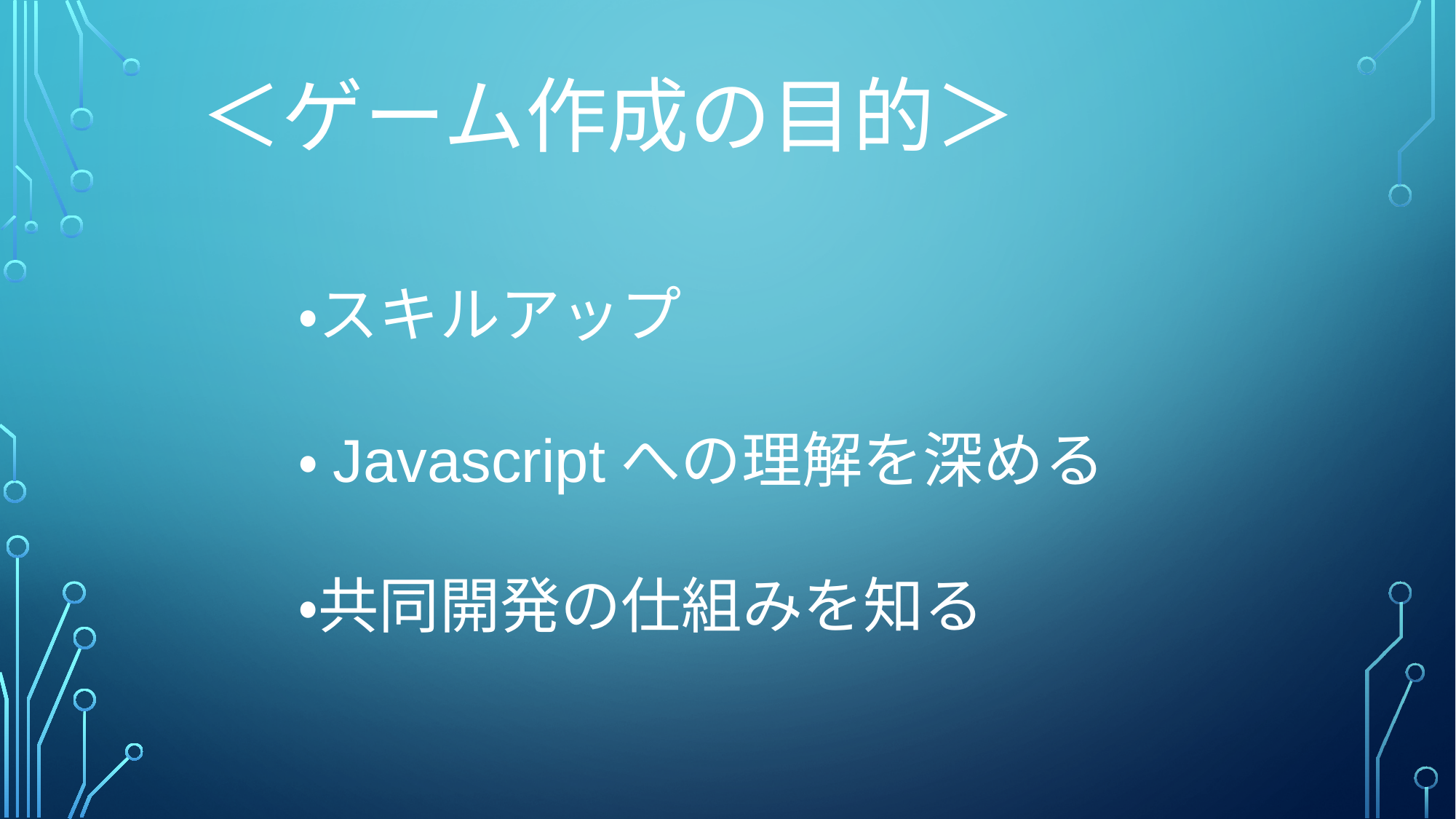

＜ゲーム作成の目的＞
・スキルアップ

・Javascriptへの理解を深める

・共同開発の仕組みを知る